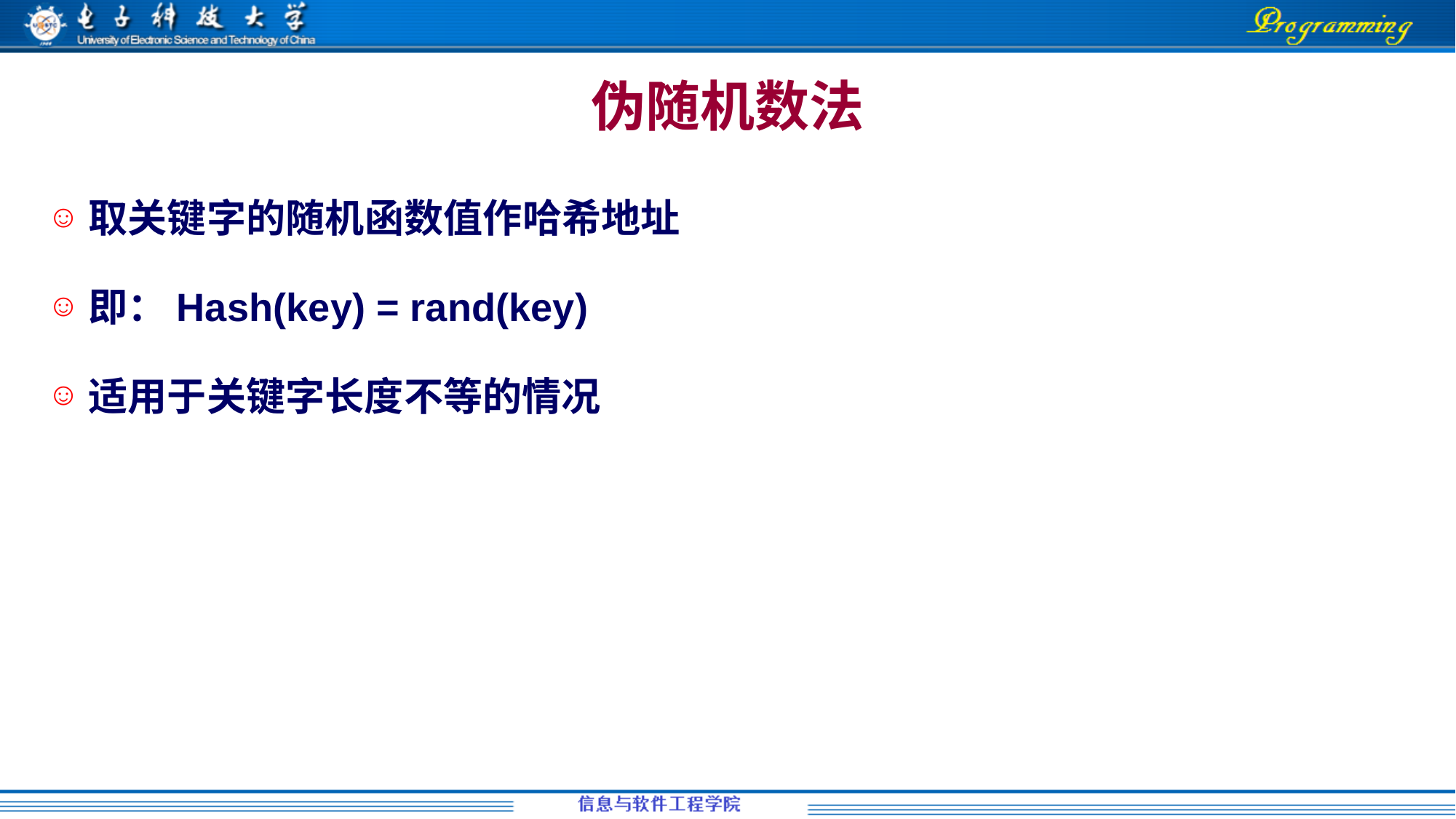

# 伪随机数法
取关键字的随机函数值作哈希地址
即：Hash(key) = rand(key)
适用于关键字长度不等的情况